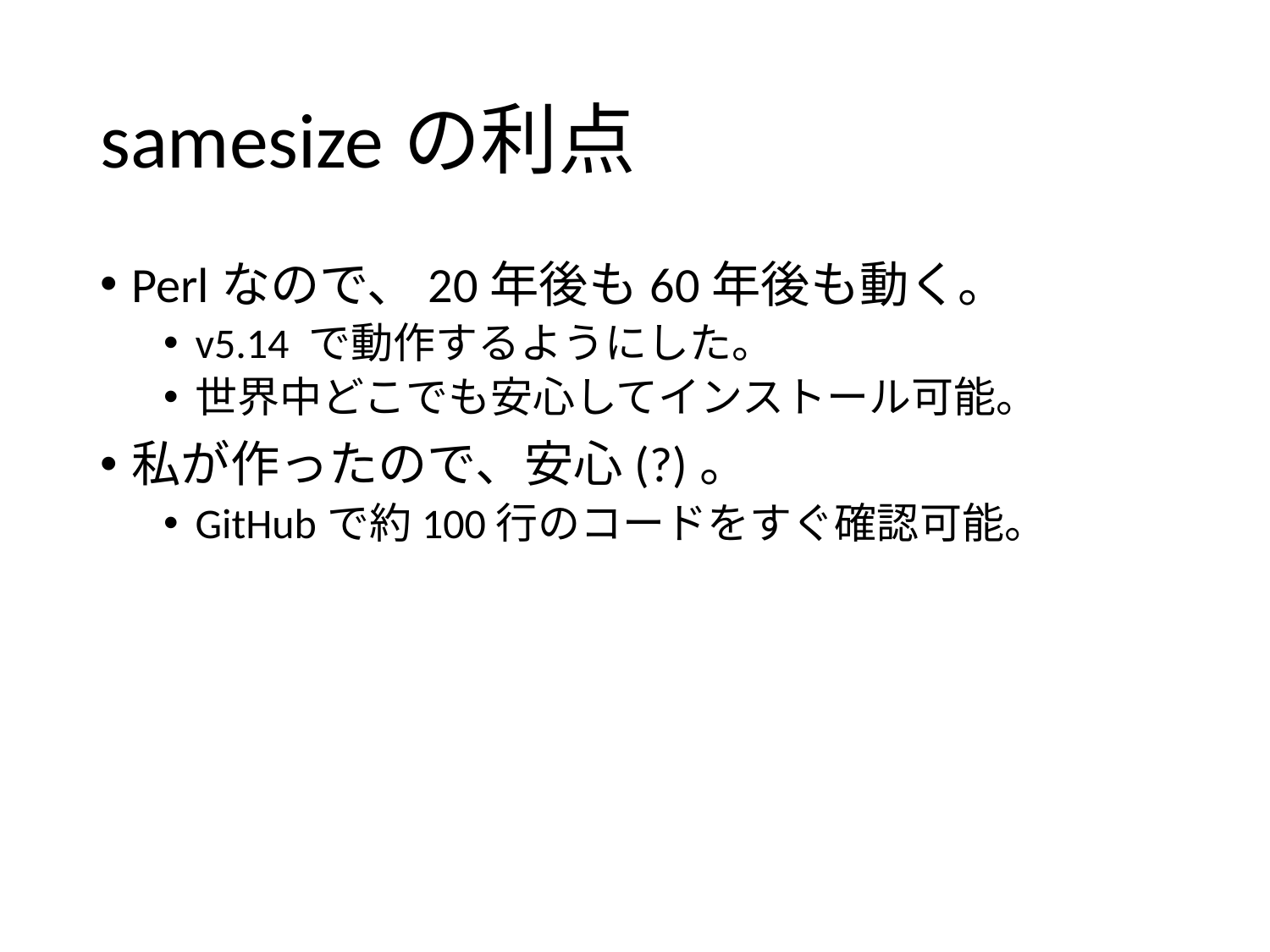

# samesizeの利点
Perlなので、20年後も60年後も動く。
v5.14 で動作するようにした。
世界中どこでも安心してインストール可能。
私が作ったので、安心(?)。
GitHubで約100行のコードをすぐ確認可能。